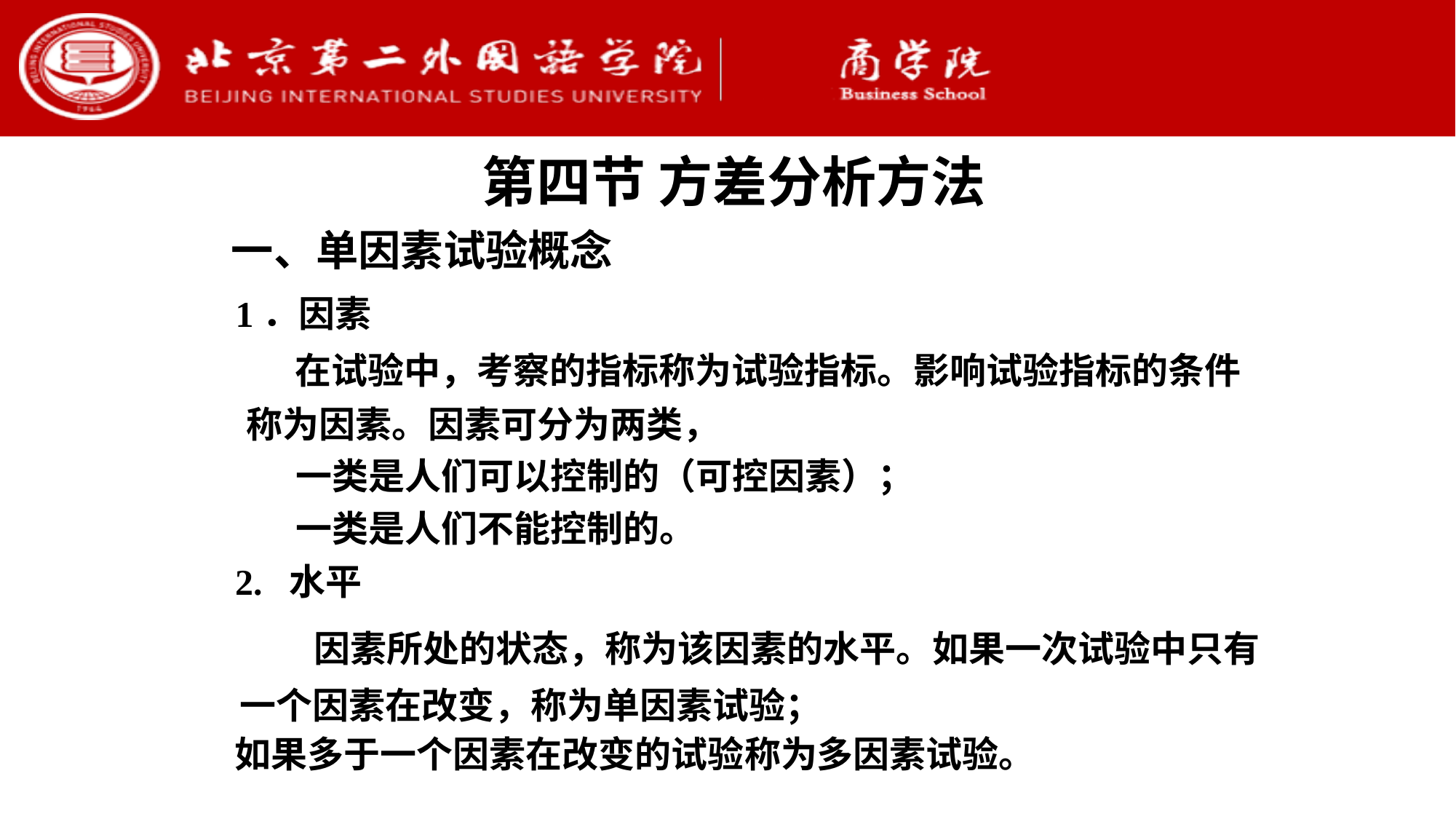

第四节 方差分析方法
一、单因素试验概念
1．因素
    在试验中，考察的指标称为试验指标。影响试验指标的条件称为因素。因素可分为两类，
     一类是人们可以控制的（可控因素）；
     一类是人们不能控制的。
2.  水平
        因素所处的状态，称为该因素的水平。如果一次试验中只有一个因素在改变，称为单因素试验；
如果多于一个因素在改变的试验称为多因素试验。